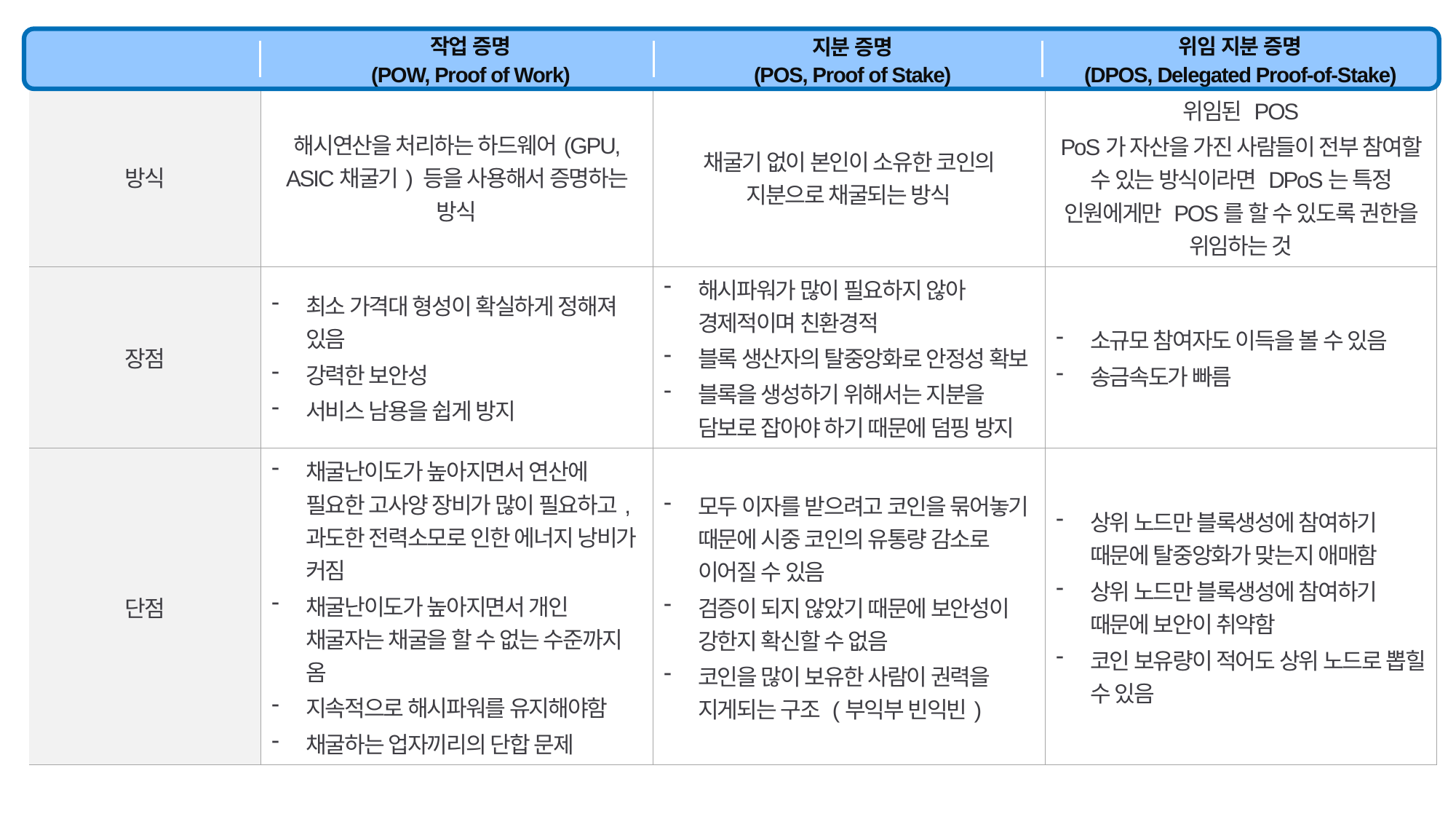

작업 증명
(POW, Proof of Work)
위임 지분 증명
(DPOS, Delegated Proof-of-Stake)
지분 증명
(POS, Proof of Stake)

| 방식 | 해시연산을 처리하는 하드웨어(GPU, ASIC채굴기) 등을 사용해서 증명하는 방식 | 채굴기 없이 본인이 소유한 코인의 지분으로 채굴되는 방식 | 위임된 POS PoS가 자산을 가진 사람들이 전부 참여할 수 있는 방식이라면 DPoS는 특정 인원에게만 POS를 할 수 있도록 권한을 위임하는 것 |
| --- | --- | --- | --- |
| 장점 | 최소 가격대 형성이 확실하게 정해져 있음 강력한 보안성 서비스 남용을 쉽게 방지 | 해시파워가 많이 필요하지 않아 경제적이며 친환경적 블록 생산자의 탈중앙화로 안정성 확보 블록을 생성하기 위해서는 지분을 담보로 잡아야 하기 때문에 덤핑 방지 | 소규모 참여자도 이득을 볼 수 있음 송금속도가 빠름 |
| 단점 | 채굴난이도가 높아지면서 연산에 필요한 고사양 장비가 많이 필요하고, 과도한 전력소모로 인한 에너지 낭비가 커짐 채굴난이도가 높아지면서 개인 채굴자는 채굴을 할 수 없는 수준까지 옴 지속적으로 해시파워를 유지해야함 채굴하는 업자끼리의 단합 문제 | 모두 이자를 받으려고 코인을 묶어놓기 때문에 시중 코인의 유통량 감소로 이어질 수 있음 검증이 되지 않았기 때문에 보안성이 강한지 확신할 수 없음 코인을 많이 보유한 사람이 권력을 지게되는 구조 (부익부 빈익빈) | 상위 노드만 블록생성에 참여하기 때문에 탈중앙화가 맞는지 애매함 상위 노드만 블록생성에 참여하기 때문에 보안이 취약함 코인 보유량이 적어도 상위 노드로 뽑힐 수 있음 |